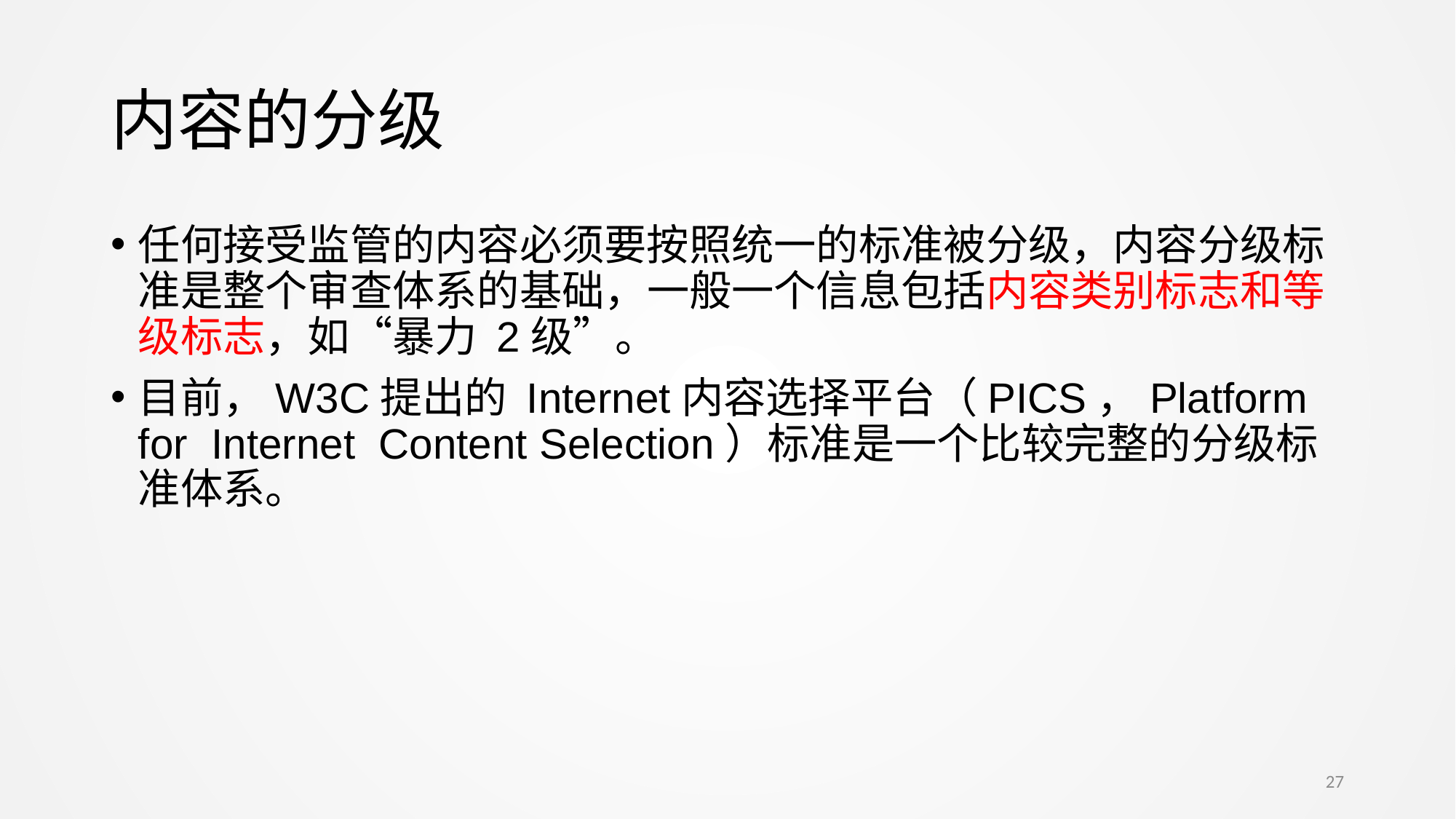

# 内容的分级
任何接受监管的内容必须要按照统一的标准被分级，内容分级标准是整个审查体系的基础，一般一个信息包括内容类别标志和等级标志，如“暴力 2级”。
目前，W3C提出的 Internet内容选择平台（PICS，Platform for  Internet  Content Selection）标准是一个比较完整的分级标准体系。
27